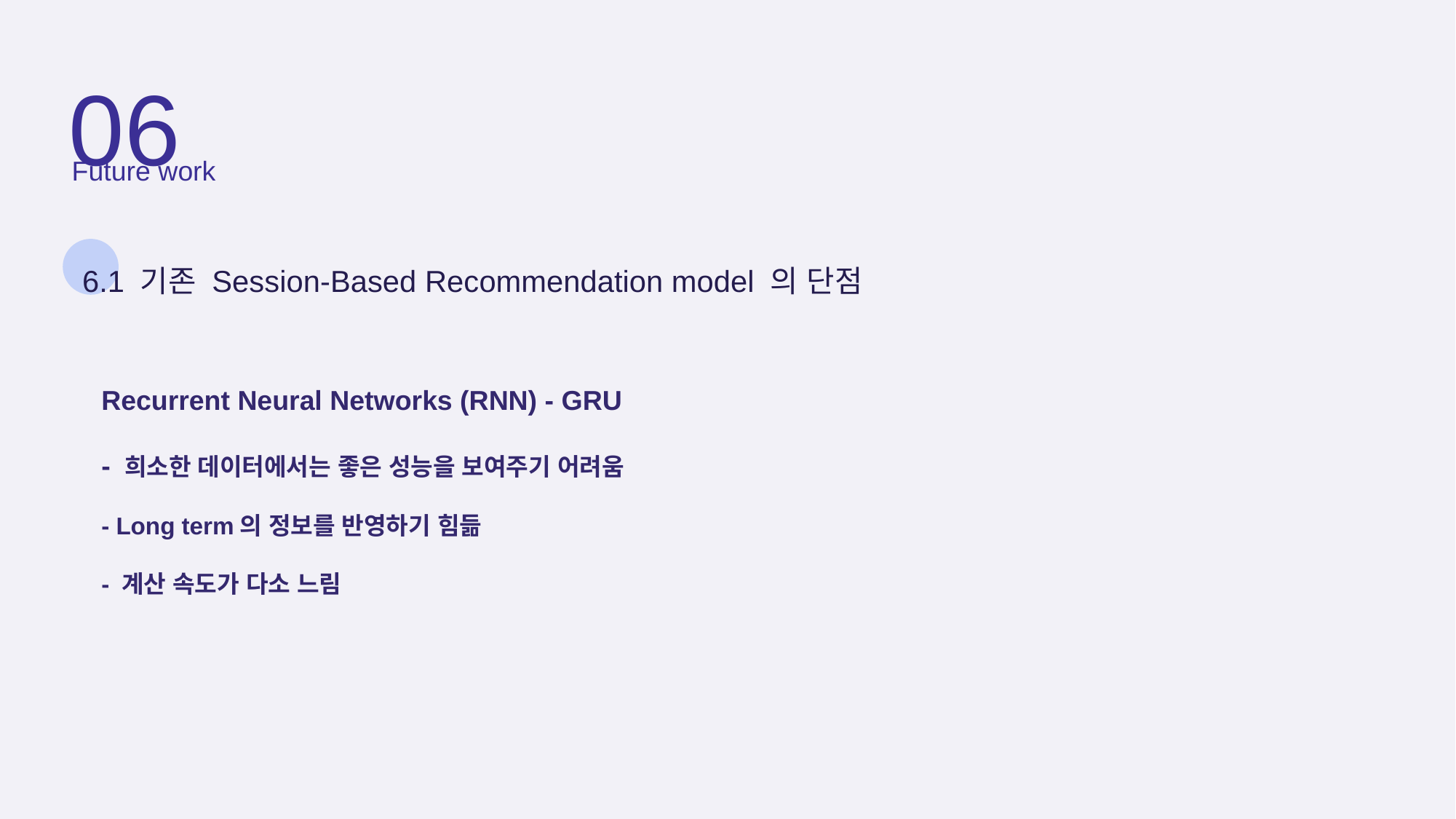

06
Future work
6.1 기존 Session-Based Recommendation model 의 단점

Recurrent Neural Networks (RNN) - GRU
- 희소한 데이터에서는 좋은 성능을 보여주기 어려움
- Long term의 정보를 반영하기 힘듦
- 계산 속도가 다소 느림